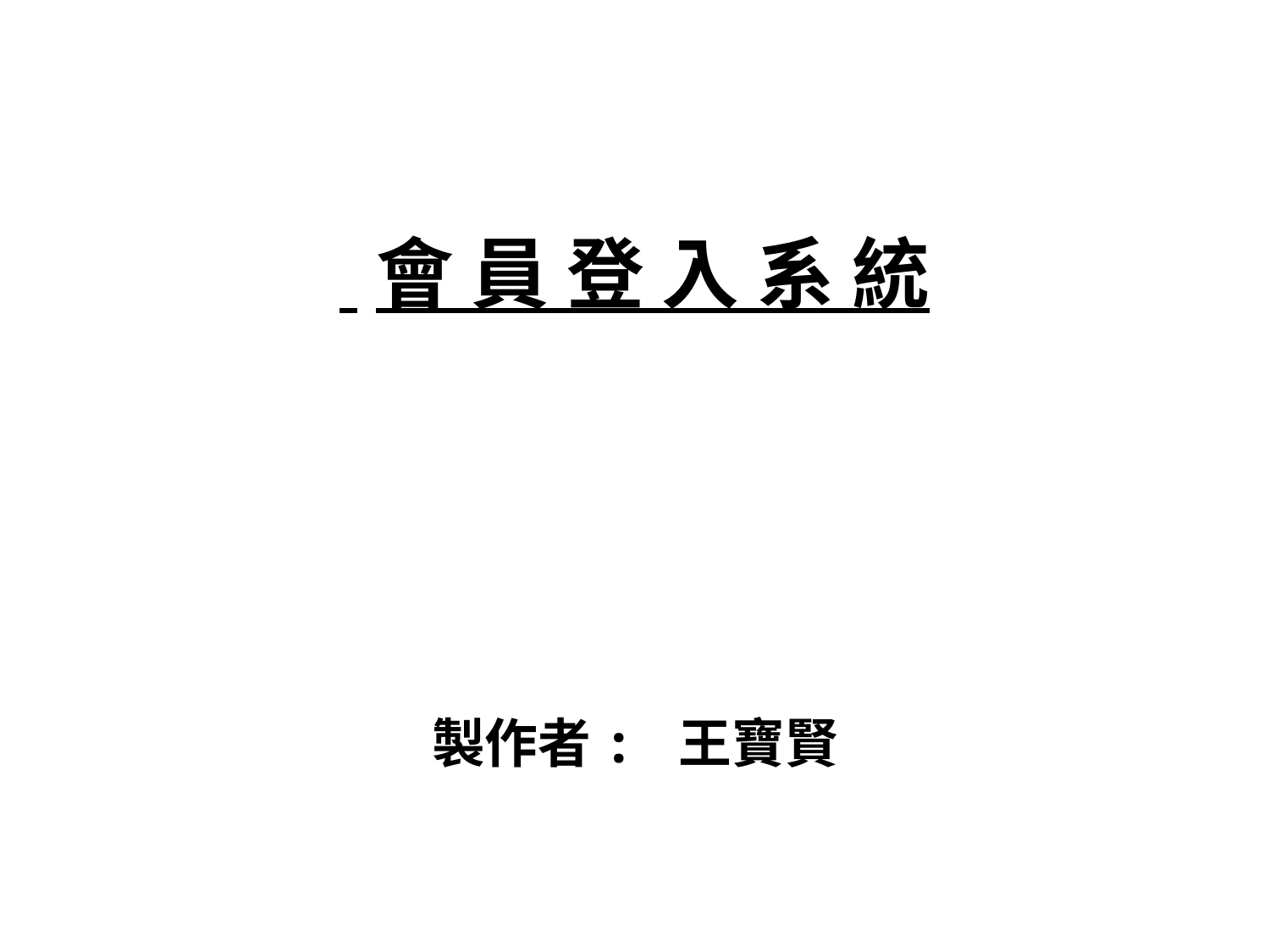

# 會 員 登 入 系 統

製作者: 王寶賢